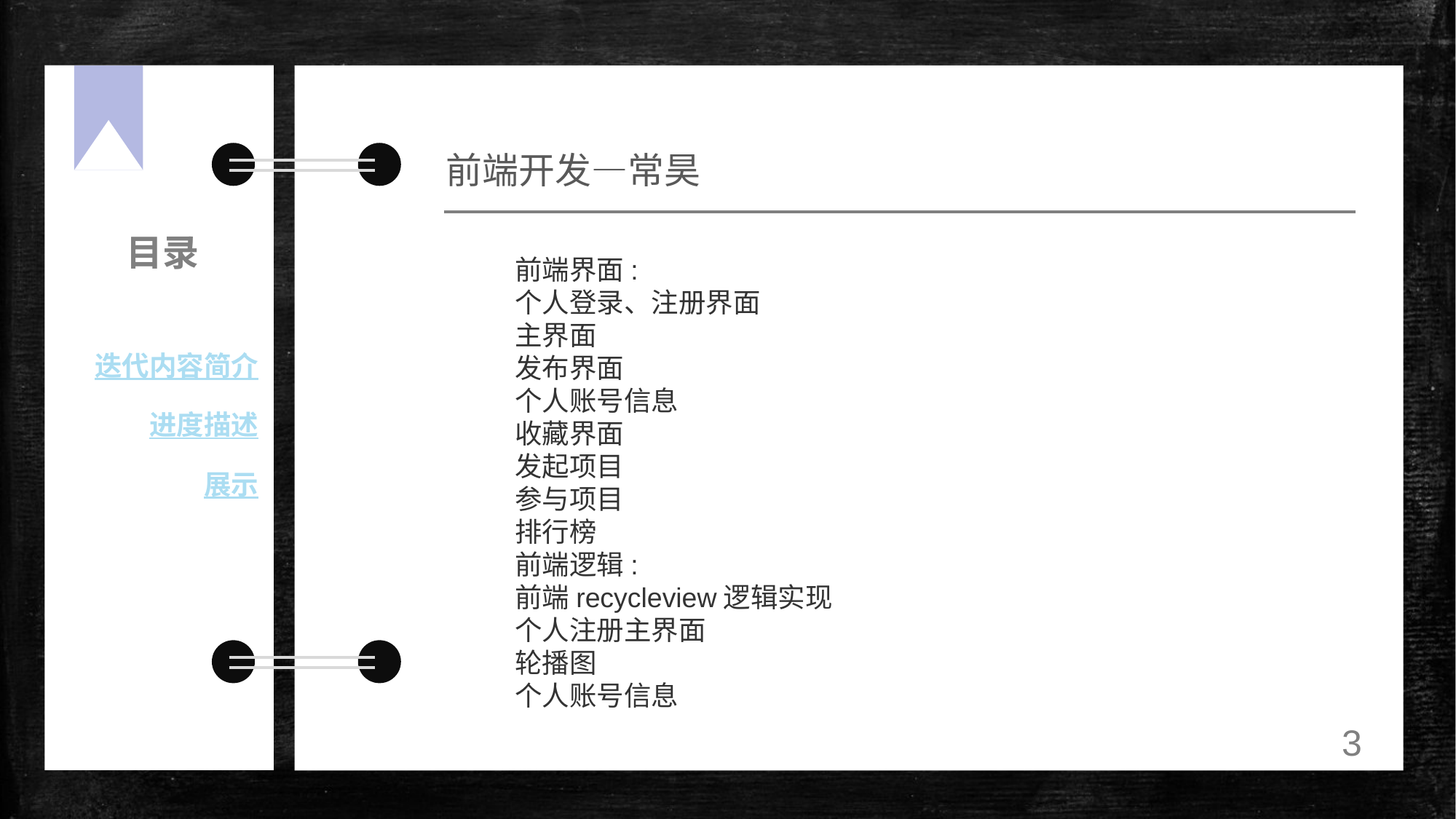

前端开发—常昊
目录
前端界面:
个人登录、注册界面
主界面
发布界面
个人账号信息
收藏界面
发起项目
参与项目
排行榜
前端逻辑:
前端recycleview逻辑实现
个人注册主界面
轮播图
个人账号信息
迭代内容简介
进度描述
展示

3